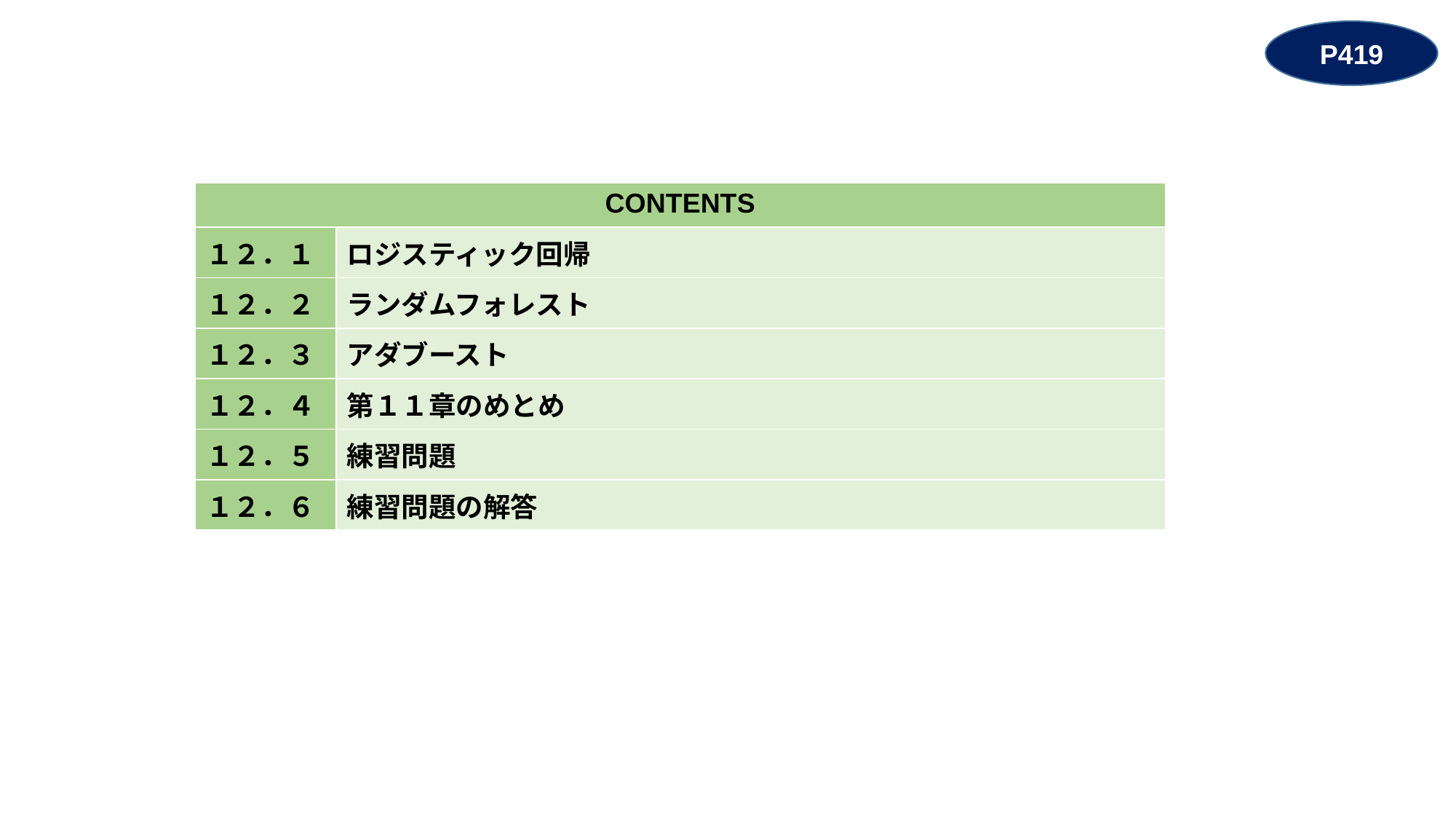

P419
| CONTENTS |  |
| --- | --- |
| １２．１ | ロジスティック回帰 |
| １２．２ | ランダムフォレスト |
| １２．３ | アダブースト |
| １２．４ | 第１１章のめとめ |
| １２．５ | 練習問題 |
| １２．６ | 練習問題の解答 |